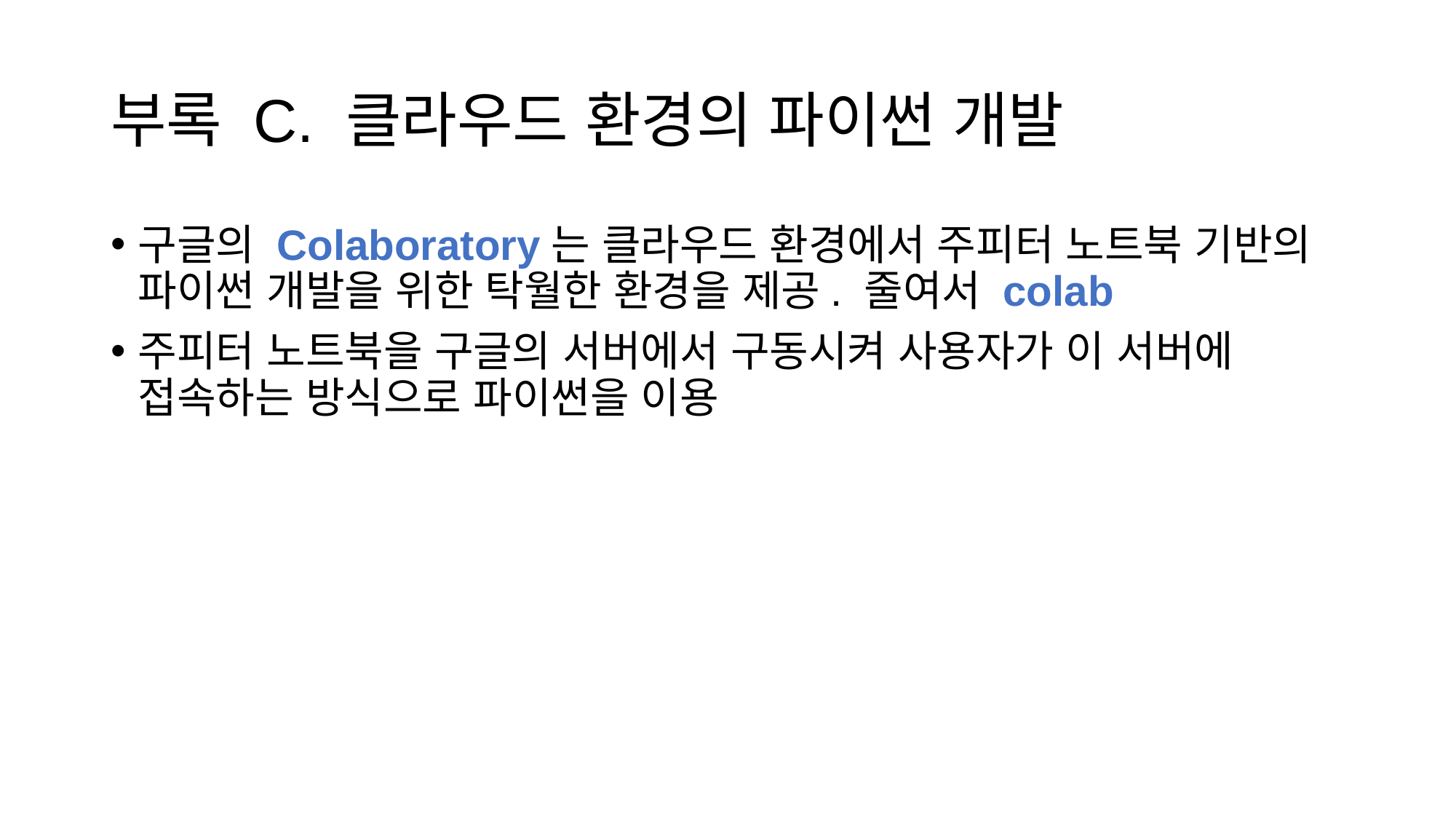

# 부록 C. 클라우드 환경의 파이썬 개발
구글의 Colaboratory는 클라우드 환경에서 주피터 노트북 기반의 파이썬 개발을 위한 탁월한 환경을 제공. 줄여서 colab
주피터 노트북을 구글의 서버에서 구동시켜 사용자가 이 서버에 접속하는 방식으로 파이썬을 이용